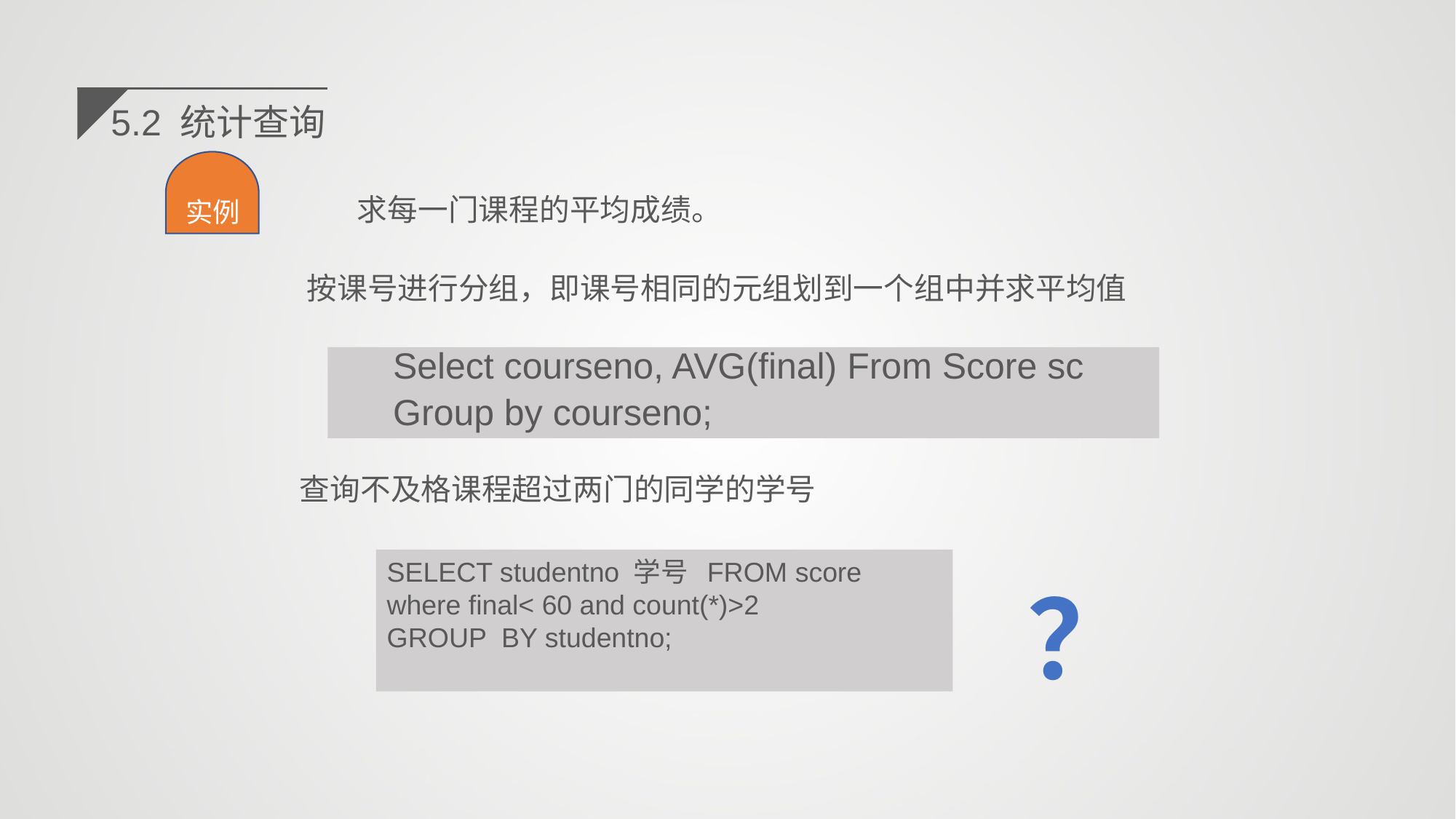

5.2 统计查询

      求每一门课程的平均成绩。
实例
按课号进行分组，即课号相同的元组划到一个组中并求平均值
Select courseno, AVG(final) From Score sc
Group by courseno;
      查询不及格课程超过两门的同学的学号

SELECT studentno 学号  FROM score
where final< 60 and count(*)>2
GROUP  BY studentno;

？